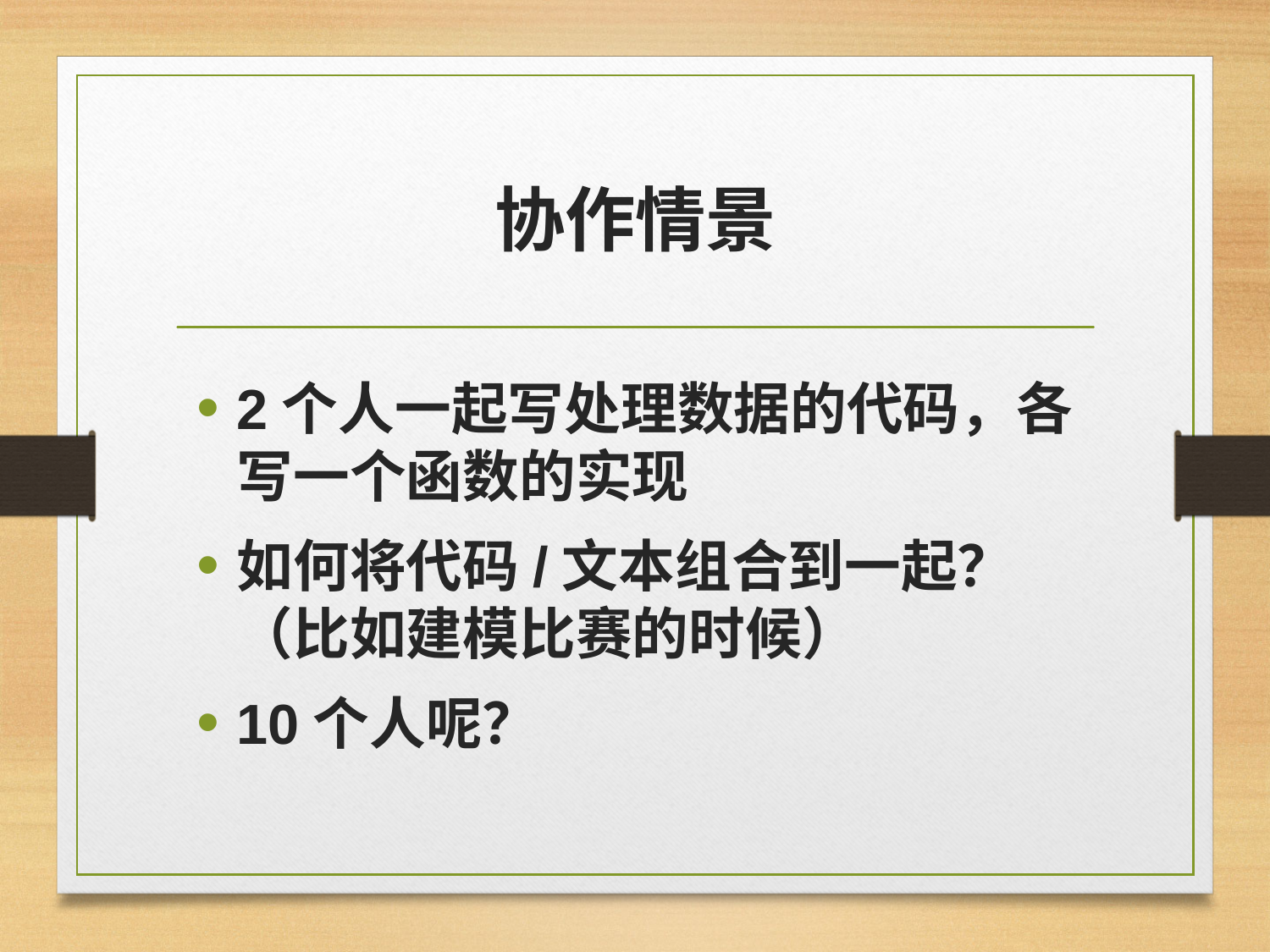

# 协作情景
2个人一起写处理数据的代码，各写一个函数的实现
如何将代码/文本组合到一起？（比如建模比赛的时候）
10个人呢？